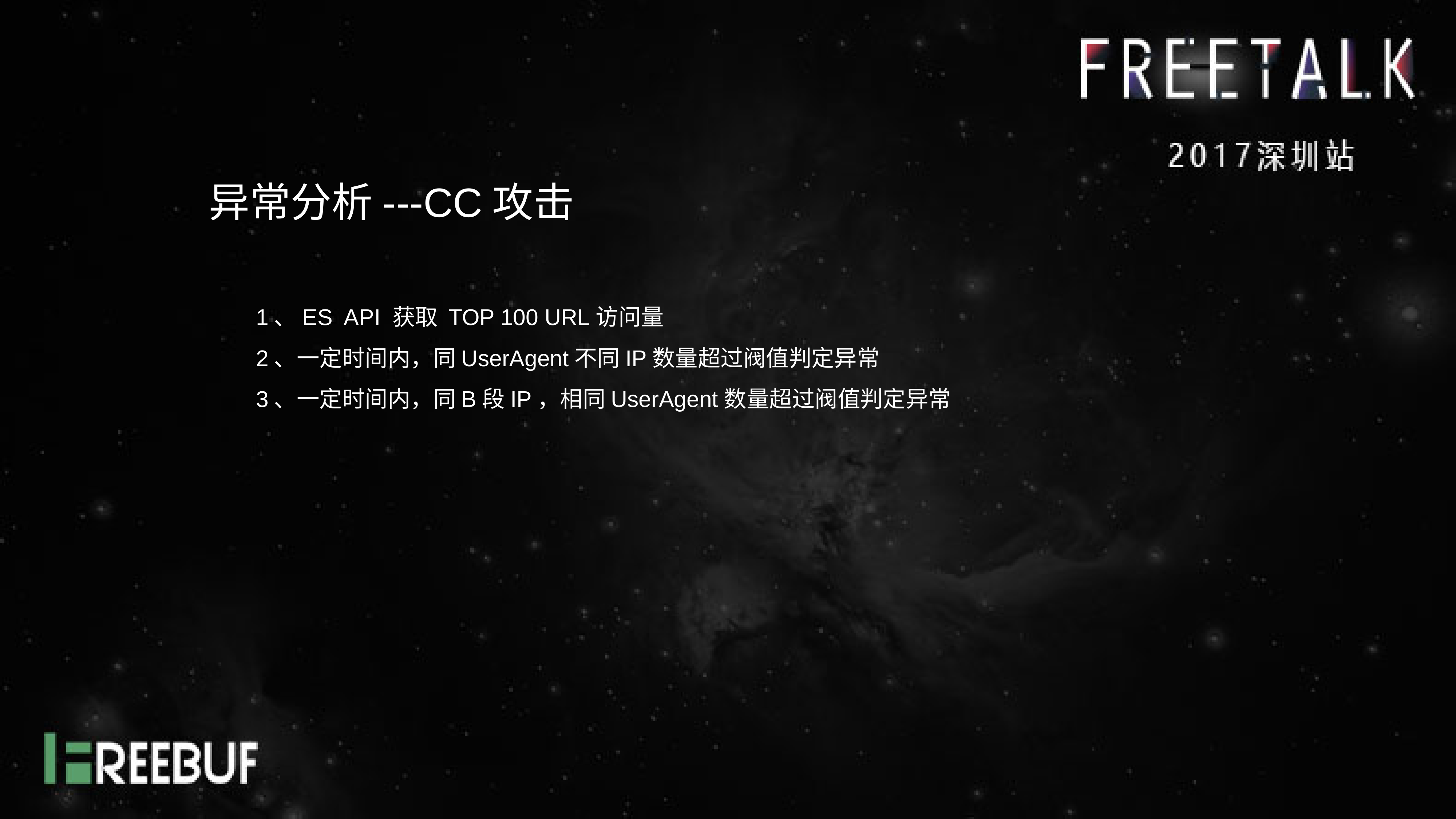

异常分析---CC攻击
1、ES  API 获取 TOP 100 URL访问量
2、一定时间内，同UserAgent不同IP数量超过阀值判定异常
3、一定时间内，同B段IP，相同UserAgent数量超过阀值判定异常